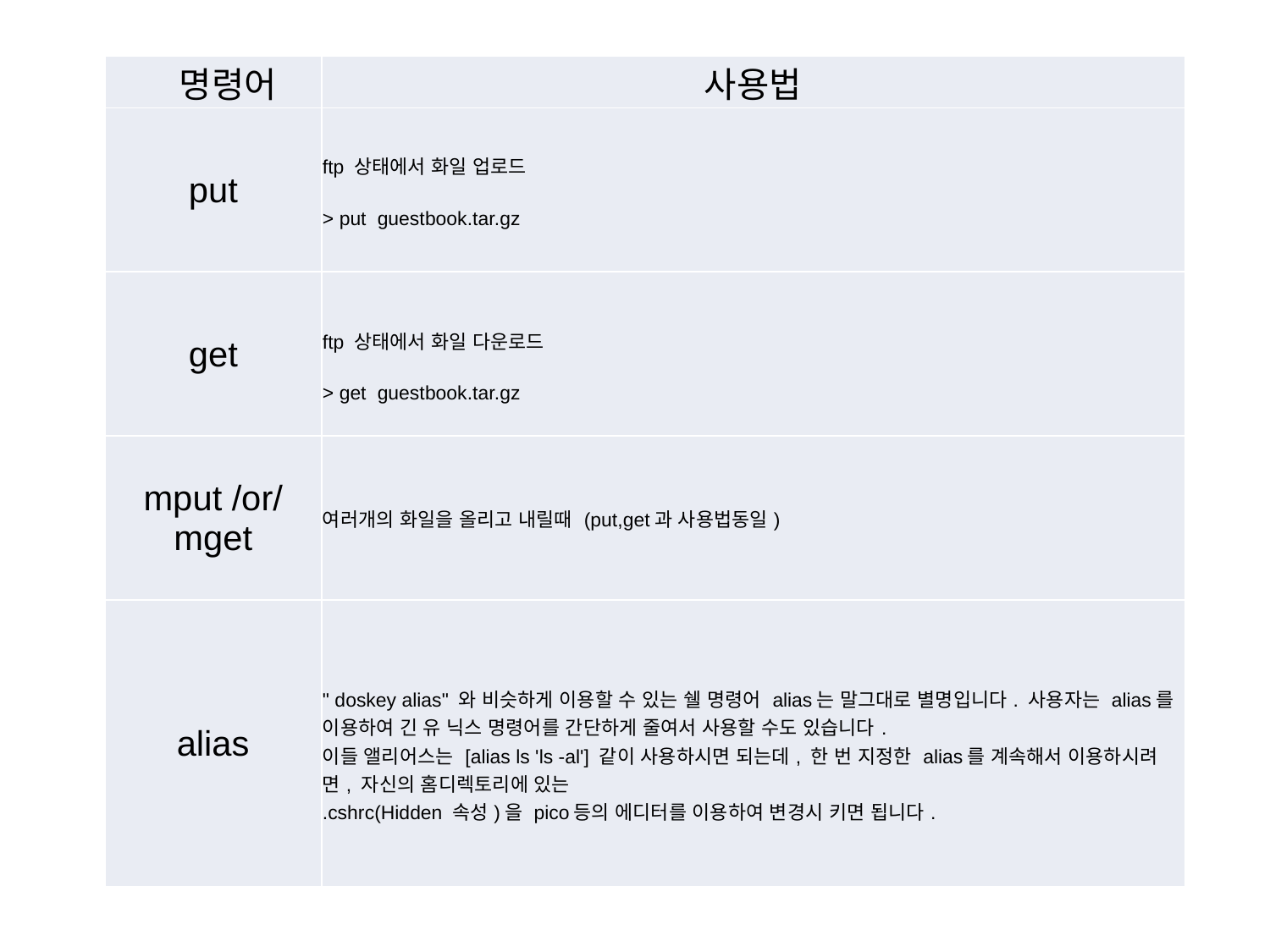

| 명령어 | 사용법 |
| --- | --- |
| put | ftp 상태에서 화일 업로드 > put guestbook.tar.gz |
| get | ftp 상태에서 화일 다운로드 > get guestbook.tar.gz |
| mput /or/ mget | 여러개의 화일을 올리고 내릴때 (put,get과 사용법동일) |
| alias | " doskey alias" 와 비슷하게 이용할 수 있는 쉘 명령어 alias는 말그대로 별명입니다. 사용자는 alias를 이용하여 긴 유 닉스 명령어를 간단하게 줄여서 사용할 수도 있습니다. 이들 앨리어스는 [alias ls 'ls -al'] 같이 사용하시면 되는데, 한 번 지정한 alias를 계속해서 이용하시려면, 자신의 홈디렉토리에 있는 .cshrc(Hidden 속성)을 pico등의 에디터를 이용하여 변경시 키면 됩니다. |